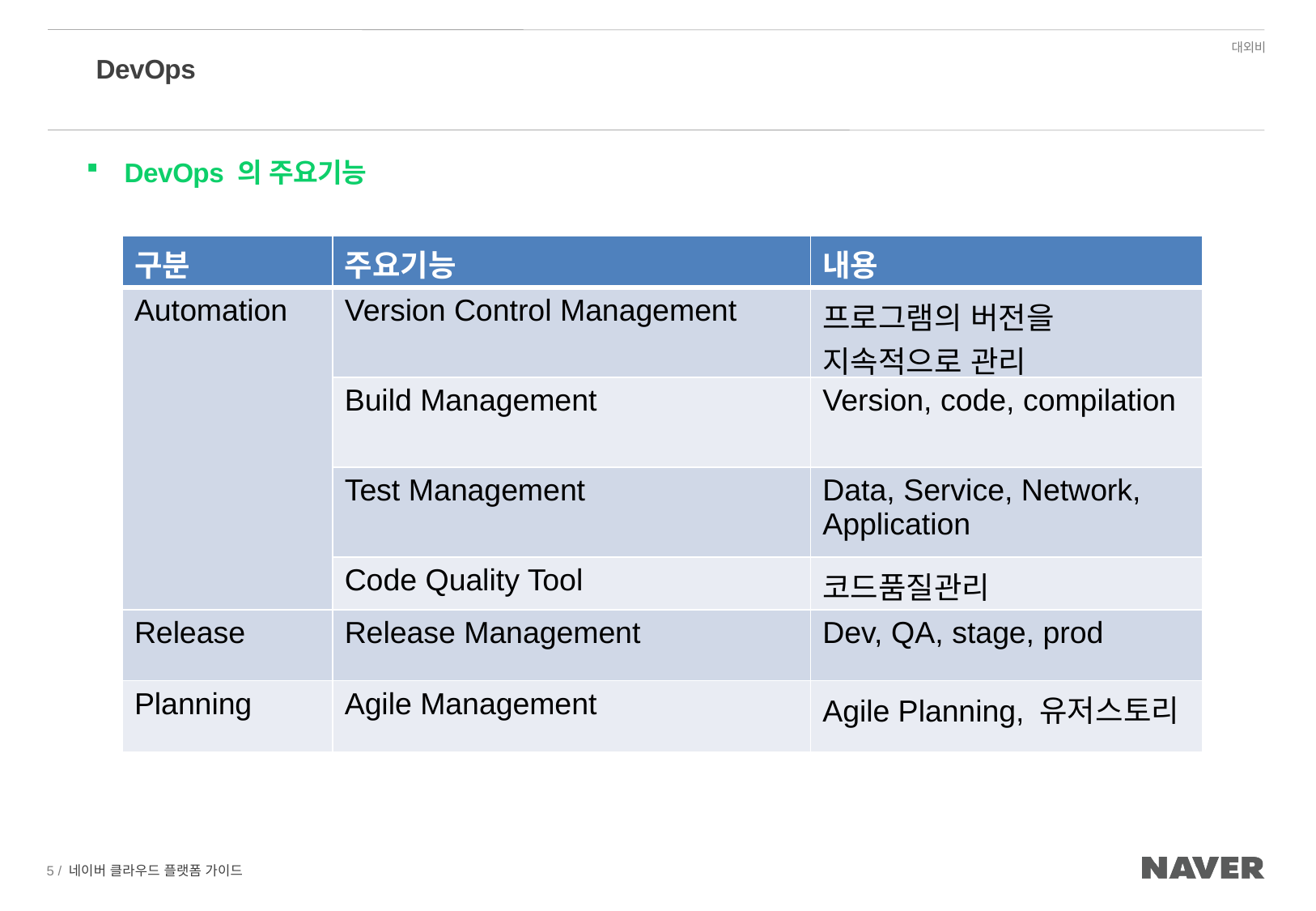

# DevOps
DevOps 의 주요기능
| 구분 | 주요기능 | 내용 |
| --- | --- | --- |
| Automation | Version Control Management | 프로그램의 버전을 지속적으로 관리 |
|  | Build Management | Version, code, compilation |
|  | Test Management | Data, Service, Network, Application |
|  | Code Quality Tool | 코드품질관리 |
| Release | Release Management | Dev, QA, stage, prod |
| Planning | Agile Management | Agile Planning, 유저스토리 |